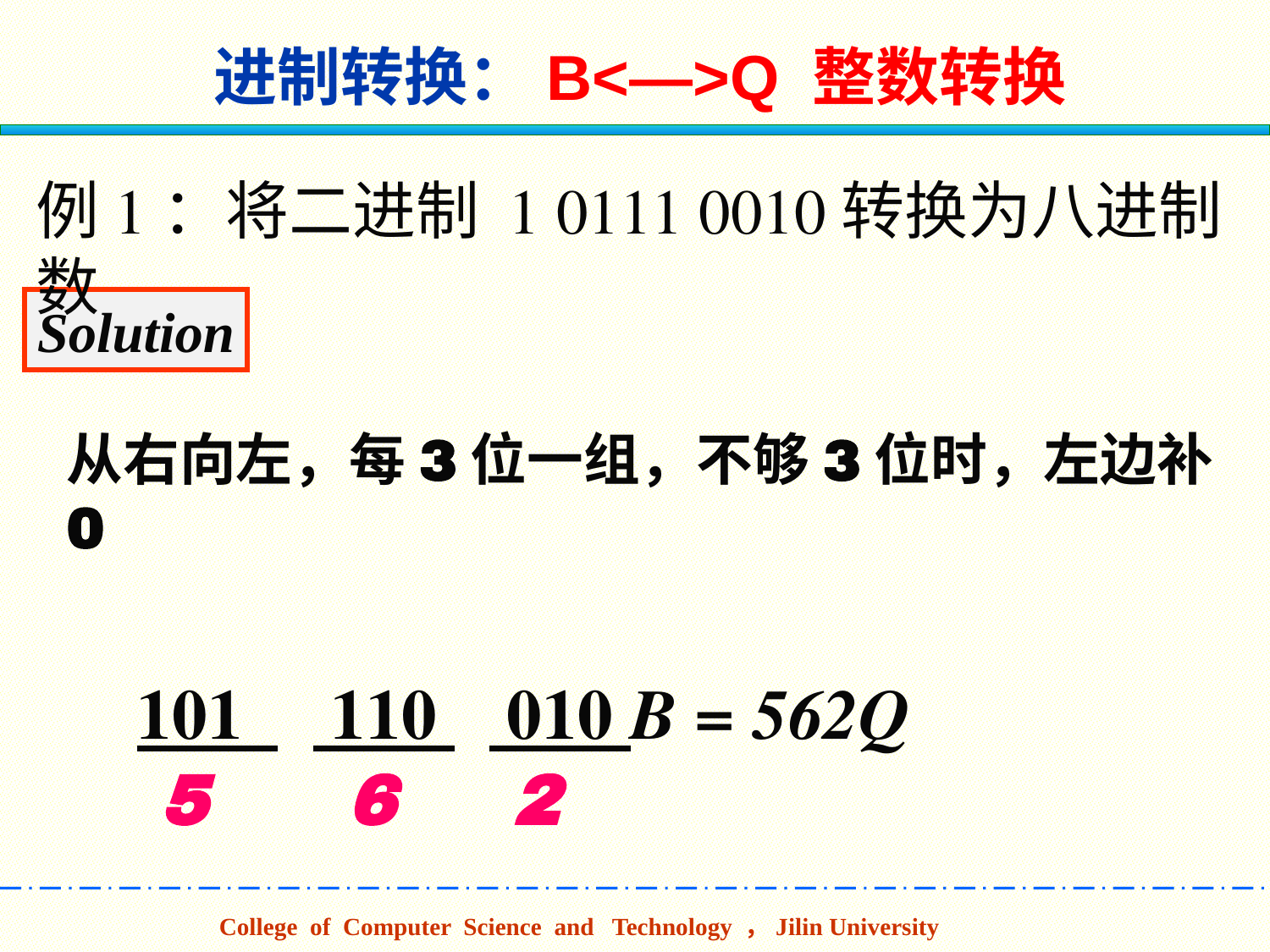

进制转换：B<—>Q 整数转换
例1：将二进制 1 0111 0010转换为八进制数
Solution
从右向左，每3位一组，不够3位时，左边补0

    101     110    010 B = 562Q
    5      6     2